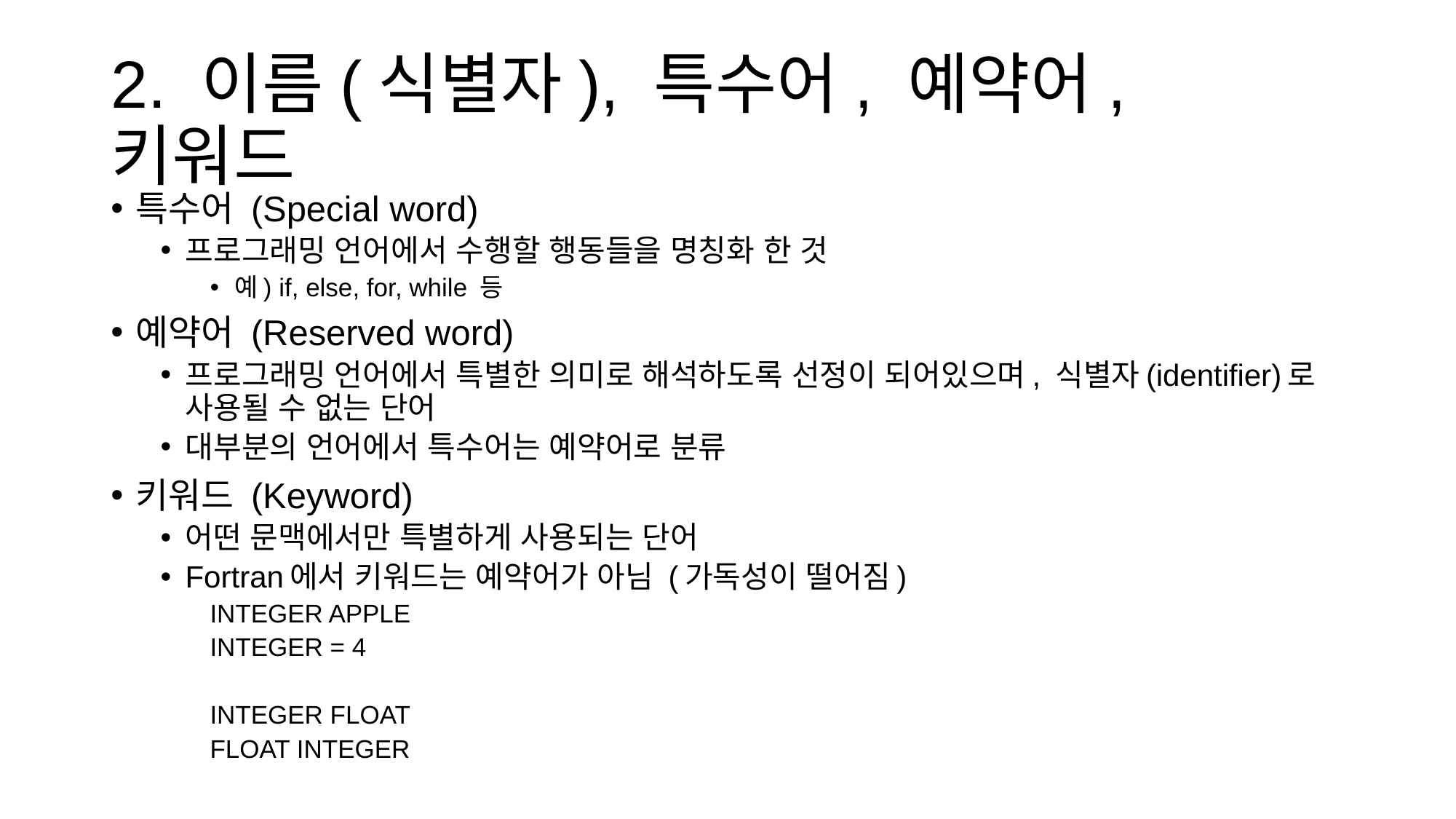

# 2. 이름(식별자), 특수어, 예약어, 키워드
특수어 (Special word)
프로그래밍 언어에서 수행할 행동들을 명칭화 한 것
예) if, else, for, while 등
예약어 (Reserved word)
프로그래밍 언어에서 특별한 의미로 해석하도록 선정이 되어있으며, 식별자(identifier)로 사용될 수 없는 단어
대부분의 언어에서 특수어는 예약어로 분류
키워드 (Keyword)
어떤 문맥에서만 특별하게 사용되는 단어
Fortran에서 키워드는 예약어가 아님 (가독성이 떨어짐)
INTEGER APPLE
INTEGER = 4

INTEGER FLOAT
FLOAT INTEGER